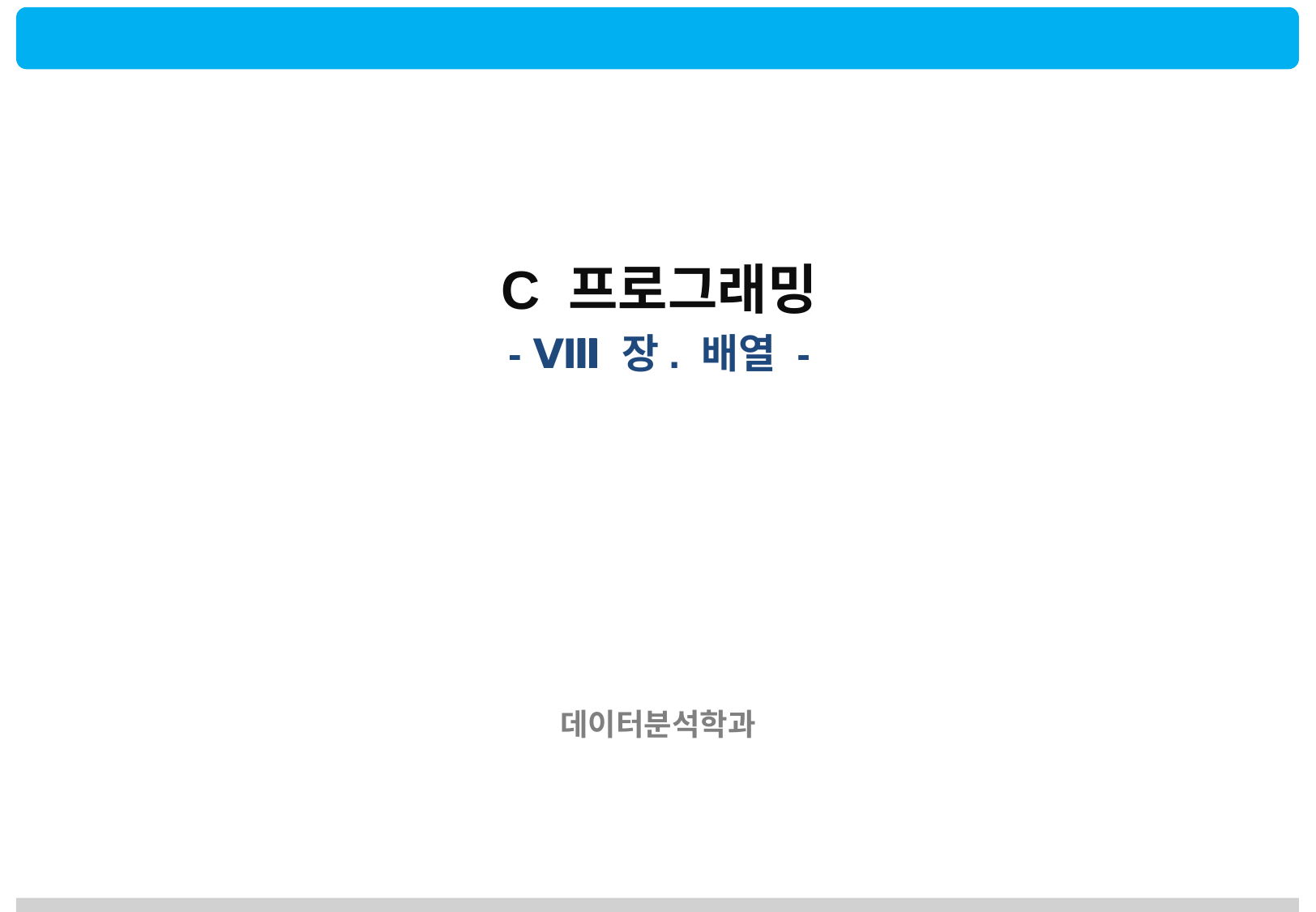

C 프로그래밍
- Ⅷ 장. 배열 -
데이터분석학과